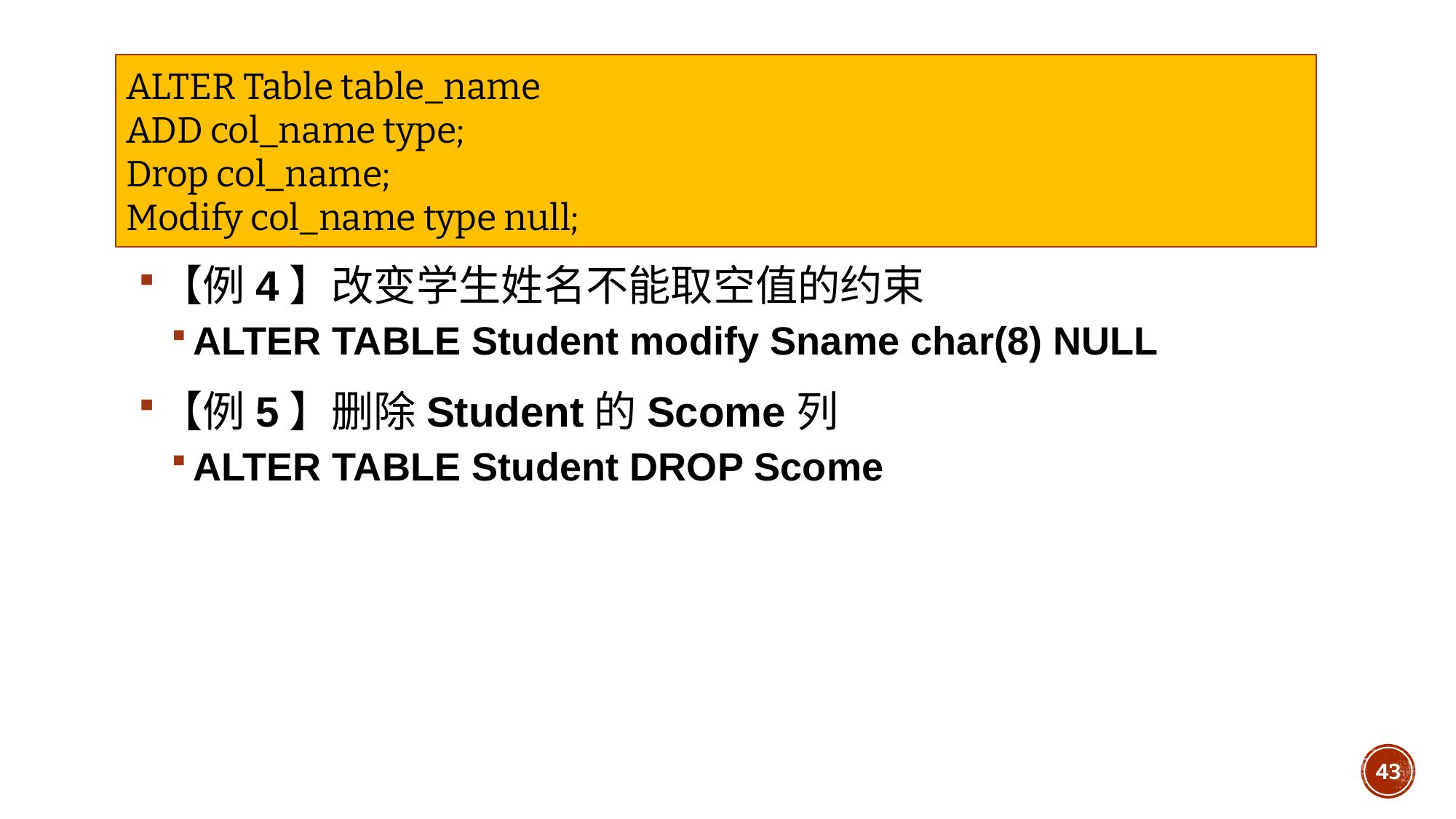

ALTER Table table_name
ADD col_name type;
Drop col_name;
Modify col_name type null;
#
【例4】改变学生姓名不能取空值的约束
ALTER TABLE Student modify Sname char(8) NULL
【例5】删除Student的Scome列
ALTER TABLE Student DROP Scome
43